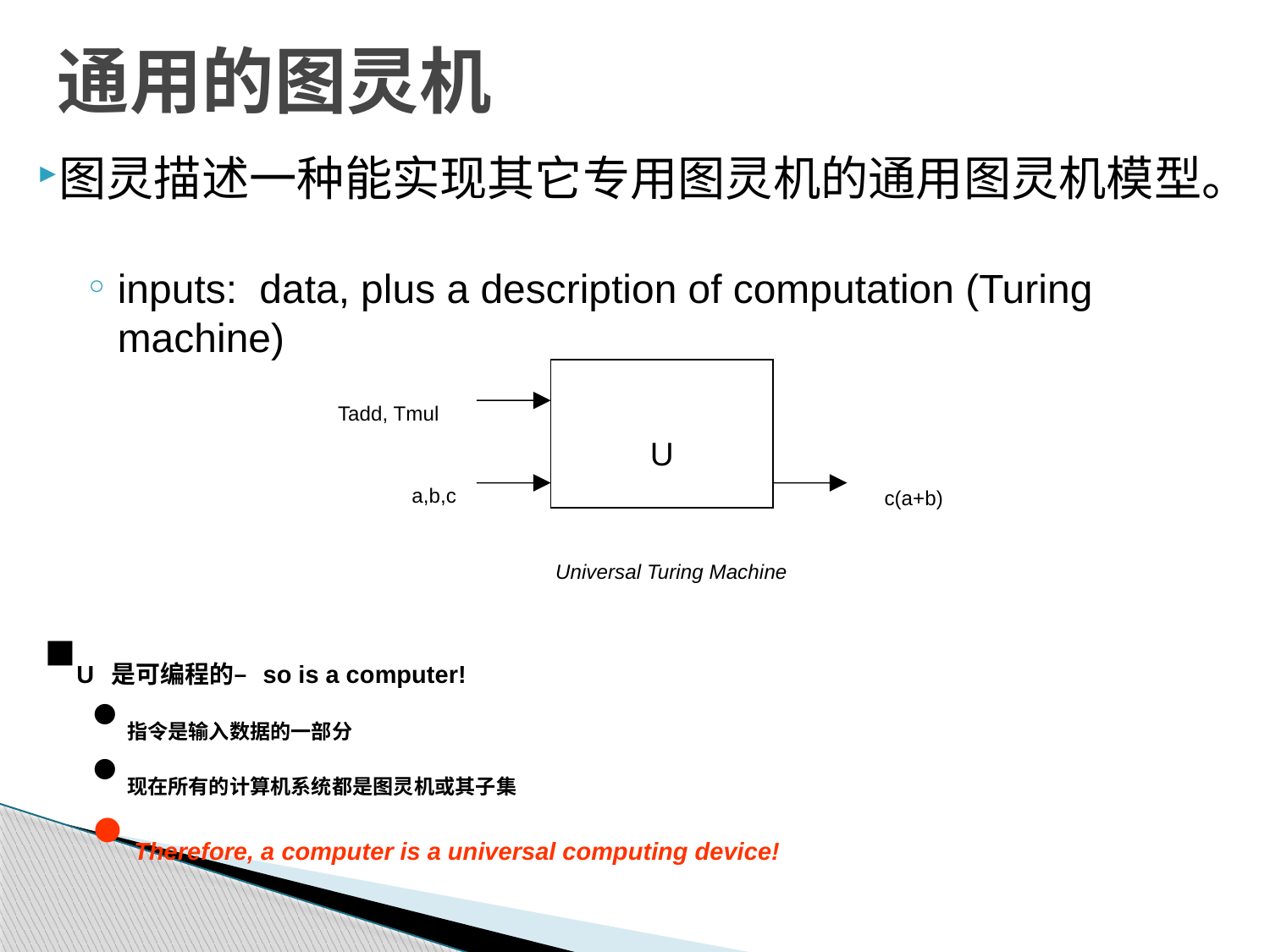

通用的图灵机
图灵描述一种能实现其它专用图灵机的通用图灵机模型。

inputs:  data, plus a description of computation (Turing machine)
U
Tadd, Tmul

a,b,c
c(a+b)

Universal Turing Machine
U 是可编程的– so is a computer!
指令是输入数据的一部分
现在所有的计算机系统都是图灵机或其子集
Therefore, a computer is a universal computing device!
34